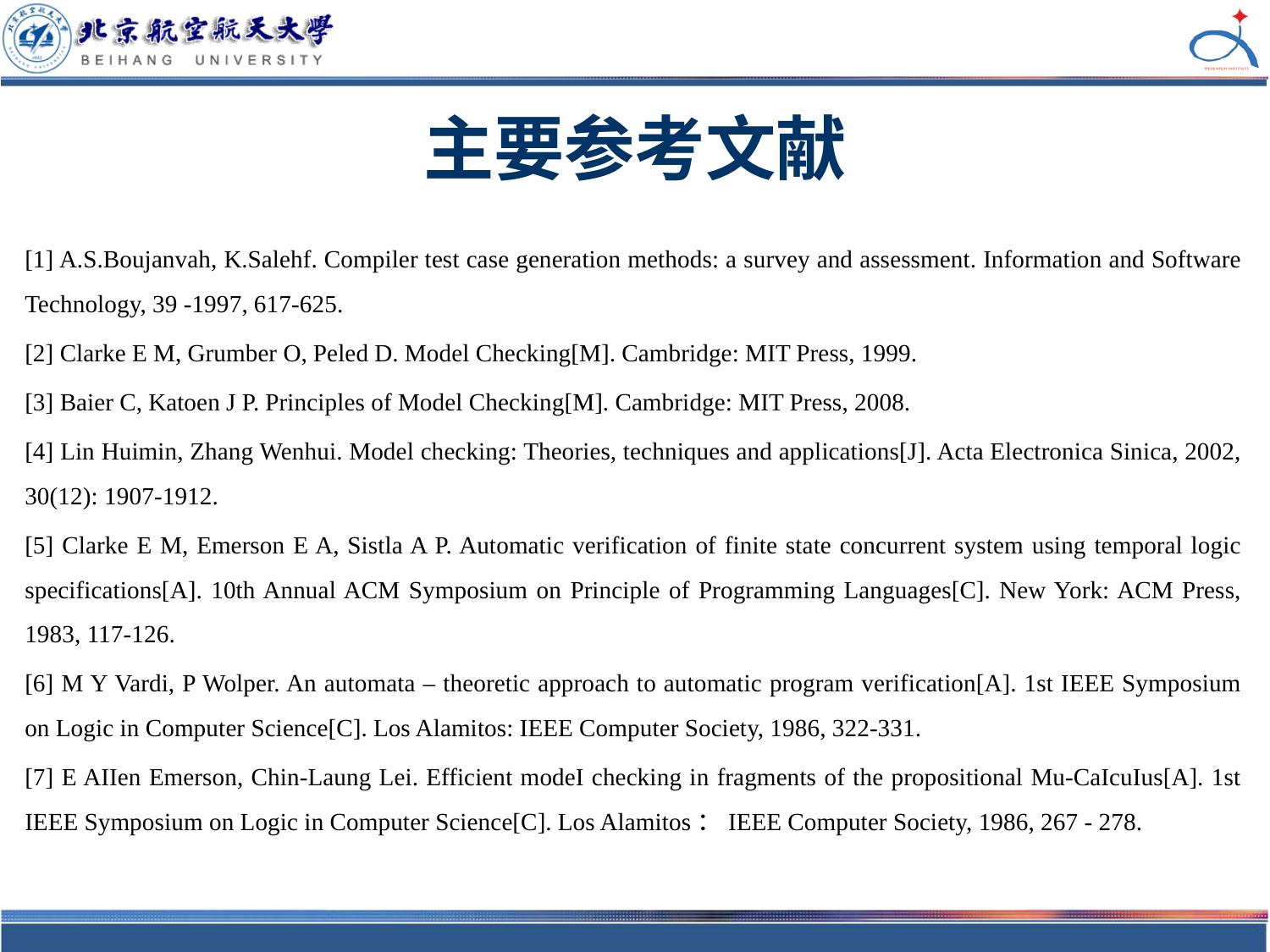

# 主要参考文献
[1] A.S.Boujanvah, K.Salehf. Compiler test case generation methods: a survey and assessment. Information and Software Technology, 39 -1997, 617-625.
[2] Clarke E M, Grumber O, Peled D. Model Checking[M]. Cambridge: MIT Press, 1999.
[3] Baier C, Katoen J P. Principles of Model Checking[M]. Cambridge: MIT Press, 2008.
[4] Lin Huimin, Zhang Wenhui. Model checking: Theories, techniques and applications[J]. Acta Electronica Sinica, 2002, 30(12): 1907-1912.
[5] Clarke E M, Emerson E A, Sistla A P. Automatic verification of finite state concurrent system using temporal logic specifications[A]. 10th Annual ACM Symposium on Principle of Programming Languages[C]. New York: ACM Press, 1983, 117-126.
[6] M Y Vardi, P Wolper. An automata – theoretic approach to automatic program verification[A]. 1st IEEE Symposium on Logic in Computer Science[C]. Los Alamitos: IEEE Computer Society, 1986, 322-331.
[7] E AIIen Emerson, Chin-Laung Lei. Efficient modeI checking in fragments of the propositional Mu-CaIcuIus[A]. 1st IEEE Symposium on Logic in Computer Science[C]. Los Alamitos：IEEE Computer Society, 1986, 267 - 278.